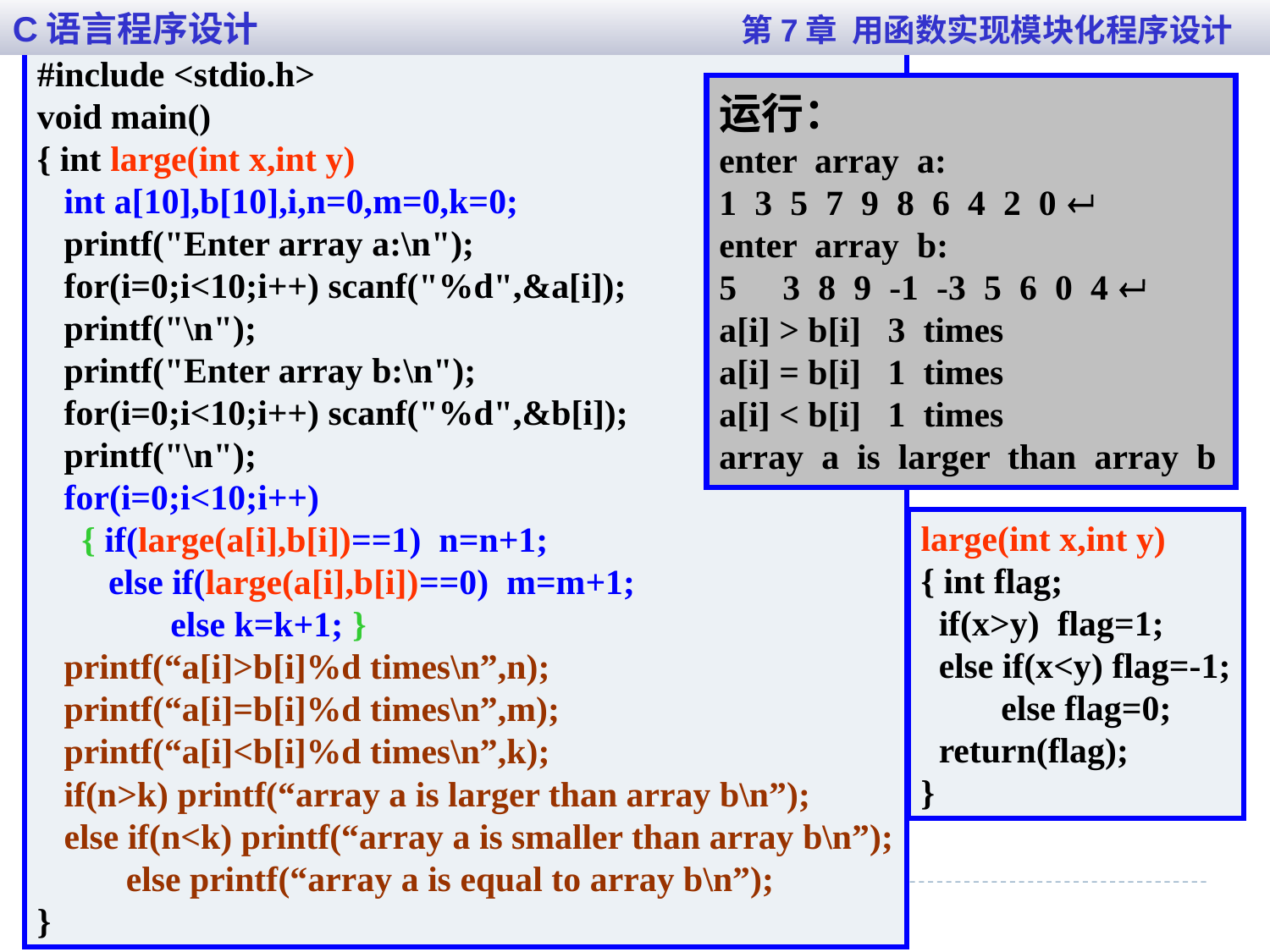

C语言程序设计                                                            第7章  用函数实现模块化程序设计
#include <stdio.h>
void main()
{ int large(int x,int y)
   int a[10],b[10],i,n=0,m=0,k=0;
   printf("Enter array a:\n");
   for(i=0;i<10;i++) scanf("%d",&a[i]);
   printf("\n");
   printf("Enter array b:\n");
   for(i=0;i<10;i++) scanf("%d",&b[i]);
   printf("\n");
   for(i=0;i<10;i++)
     { if(large(a[i],b[i])==1)  n=n+1;
        else if(large(a[i],b[i])==0)  m=m+1;
               else k=k+1; }
   printf(“a[i]>b[i]%d times\n”,n);
   printf(“a[i]=b[i]%d times\n”,m);
   printf(“a[i]<b[i]%d times\n”,k);
   if(n>k) printf(“array a is larger than array b\n”);
   else if(n<k) printf(“array a is smaller than array b\n”);
          else printf(“array a is equal to array b\n”);
}
large(int x,int y)
{ int flag;
  if(x>y)  flag=1;
  else if(x<y) flag=-1;
         else flag=0;
  return(flag);
}
运行：
enter  array  a:
1  3  5  7  9  8  6  4  2  0 ↵
enter  array  b:
3  8  9  -1  -3  5  6  0  4 ↵
a[i] > b[i]   3  times
a[i] = b[i]   1  times
a[i] < b[i]   1  times
array  a  is  larger  than  array  b